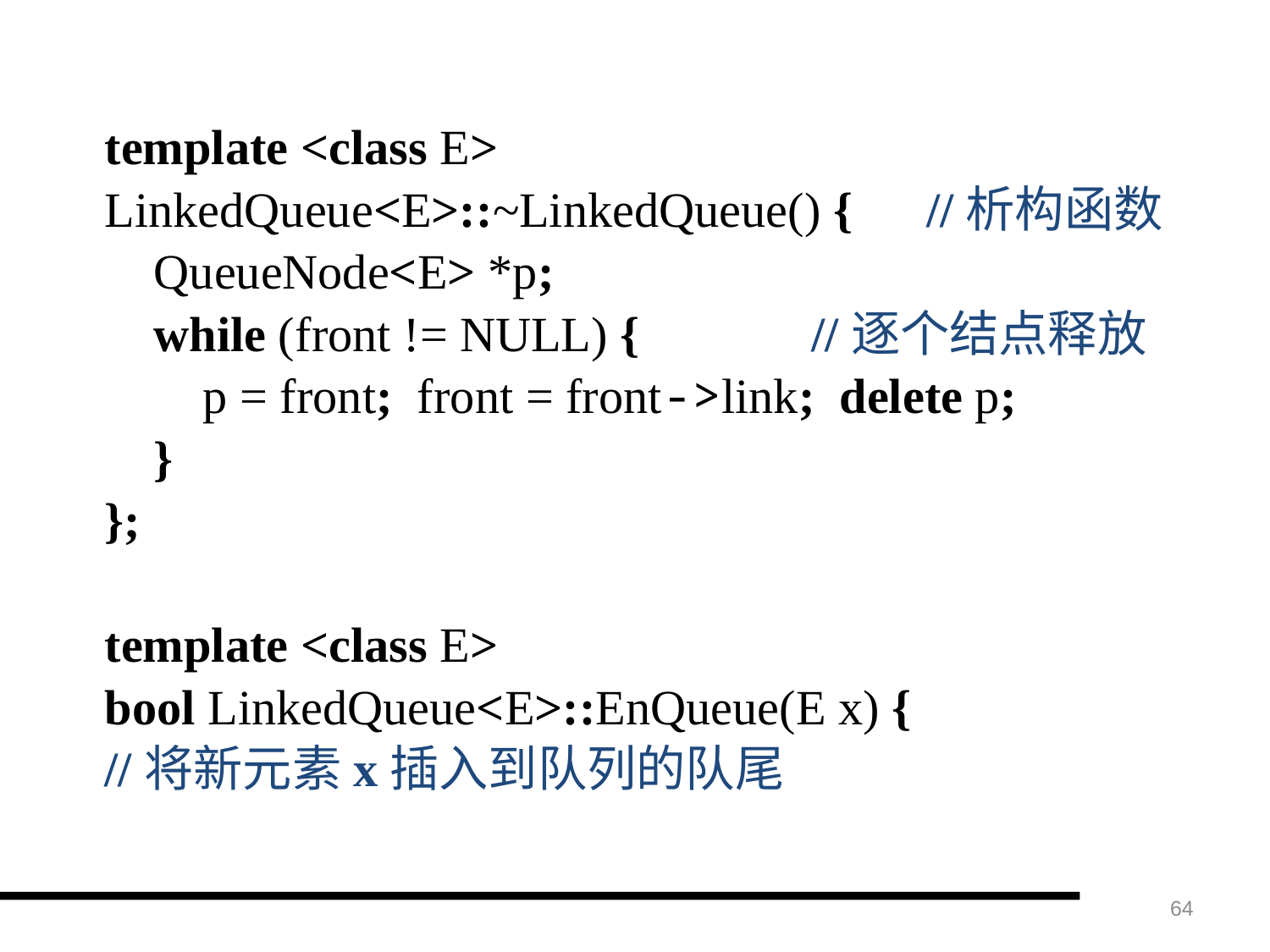

template <class E>
LinkedQueue<E>::~LinkedQueue() {      //析构函数
    QueueNode<E> *p;
    while (front != NULL) {              //逐个结点释放
        p = front;  front = front->link;  delete p;
    }
};

template <class E>
bool LinkedQueue<E>::EnQueue(E x) {
//将新元素x插入到队列的队尾
64